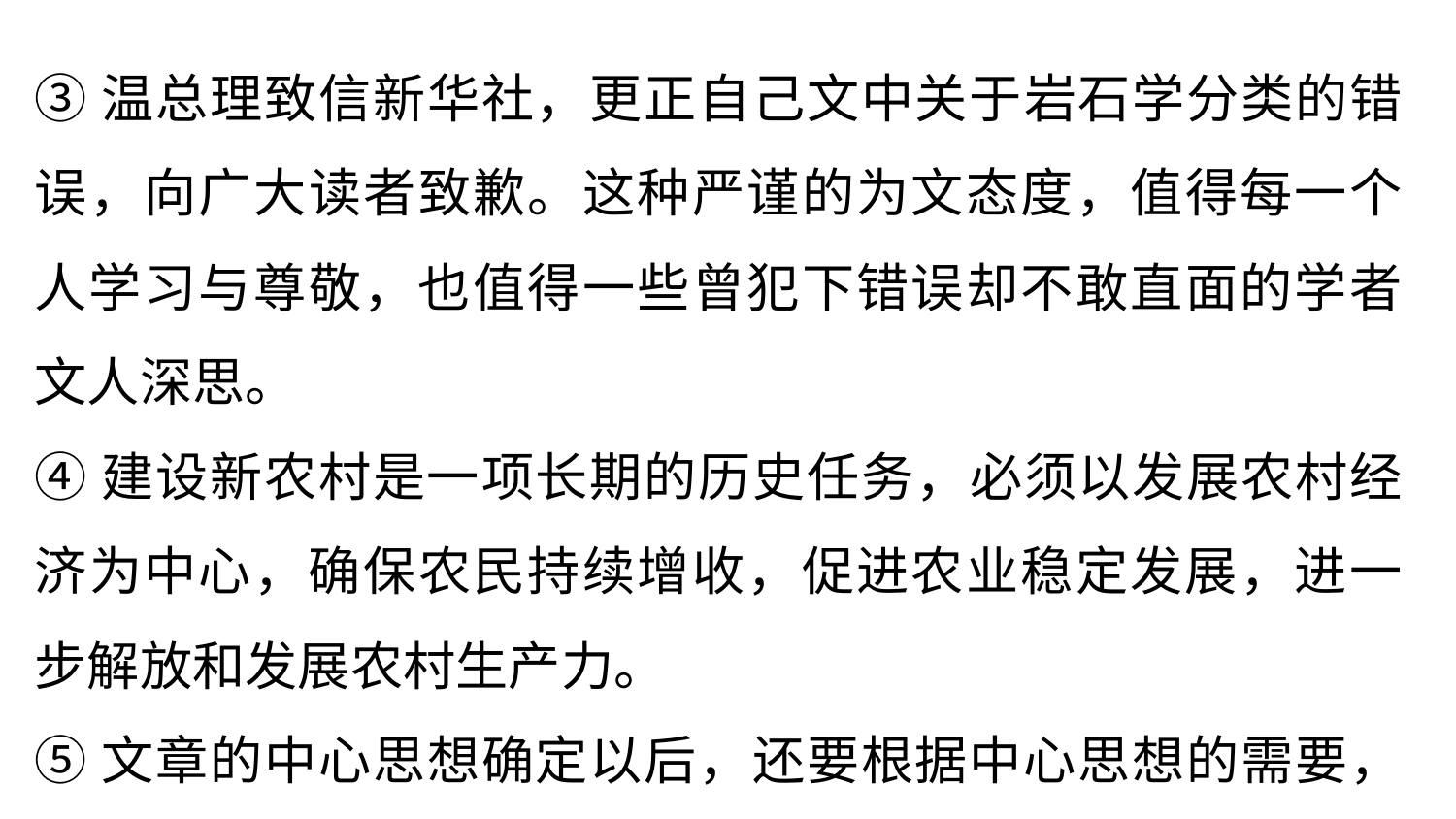

③温总理致信新华社，更正自己文中关于岩石学分类的错误，向广大读者致歉。这种严谨的为文态度，值得每一个人学习与尊敬，也值得一些曾犯下错误却不敢直面的学者文人深思。
④建设新农村是一项长期的历史任务，必须以发展农村经济为中心，确保农民持续增收，促进农业稳定发展，进一步解放和发展农村生产力。
⑤文章的中心思想确定以后，还要根据中心思想的需要，认真地组织、选择材料。